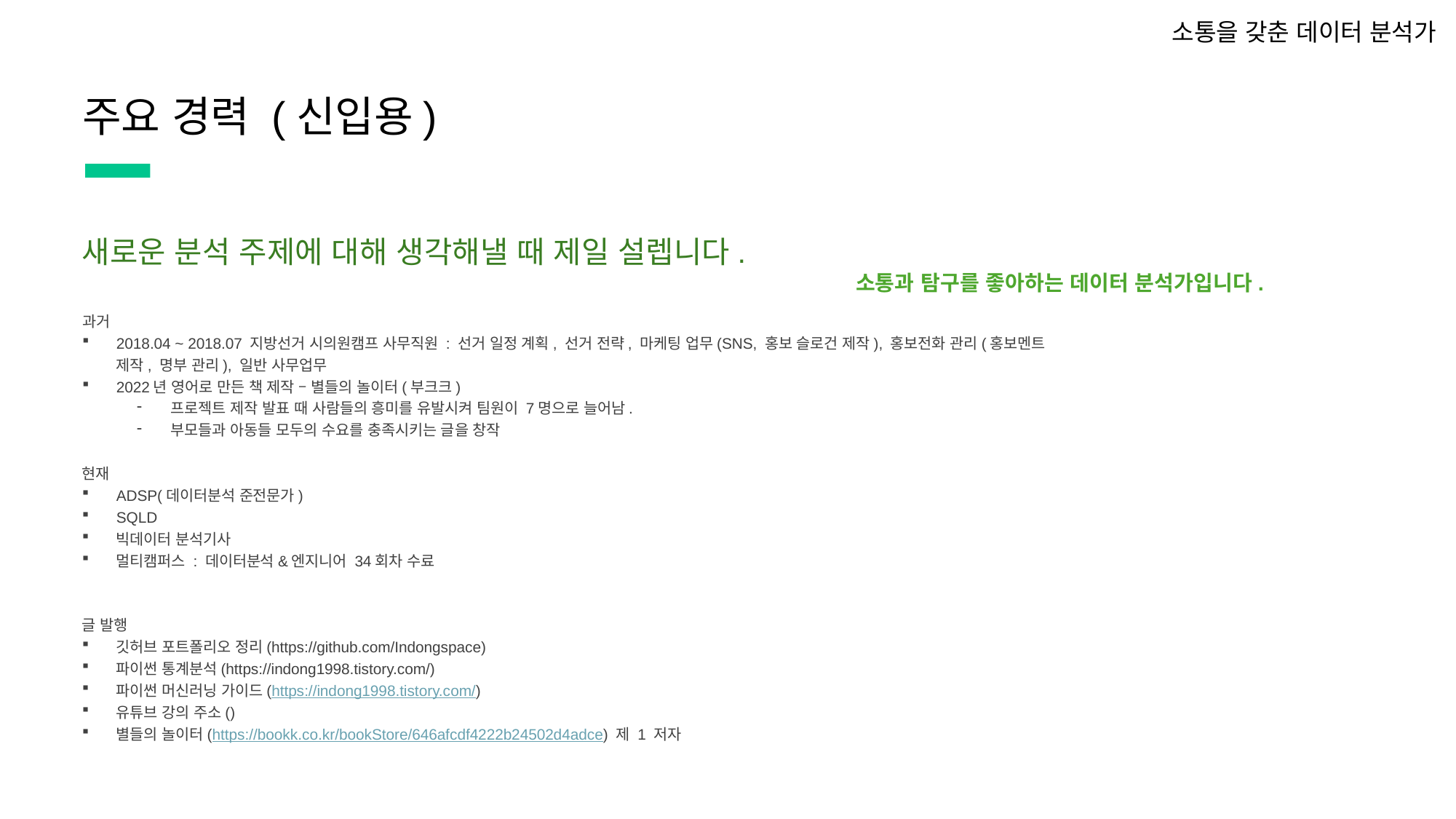

소통을 갖춘 데이터 분석가
주요 경력 (신입용)

새로운 분석 주제에 대해 생각해낼 때 제일 설렙니다.
소통과 탐구를 좋아하는 데이터 분석가입니다.
과거
2018.04 ~ 2018.07 지방선거 시의원캠프 사무직원 : 선거 일정 계획, 선거 전략, 마케팅 업무(SNS, 홍보 슬로건 제작), 홍보전화 관리(홍보멘트 제작, 명부 관리), 일반 사무업무
2022년 영어로 만든 책 제작 – 별들의 놀이터(부크크)
프로젝트 제작 발표 때 사람들의 흥미를 유발시켜 팀원이 7명으로 늘어남.
부모들과 아동들 모두의 수요를 충족시키는 글을 창작

현재
ADSP(데이터분석 준전문가)
SQLD
빅데이터 분석기사
멀티캠퍼스 : 데이터분석&엔지니어 34회차 수료
글 발행
깃허브 포트폴리오 정리(https://github.com/Indongspace)
파이썬 통계분석(https://indong1998.tistory.com/)
파이썬 머신러닝 가이드(https://indong1998.tistory.com/)
유튜브 강의 주소()
별들의 놀이터(https://bookk.co.kr/bookStore/646afcdf4222b24502d4adce) 제 1 저자